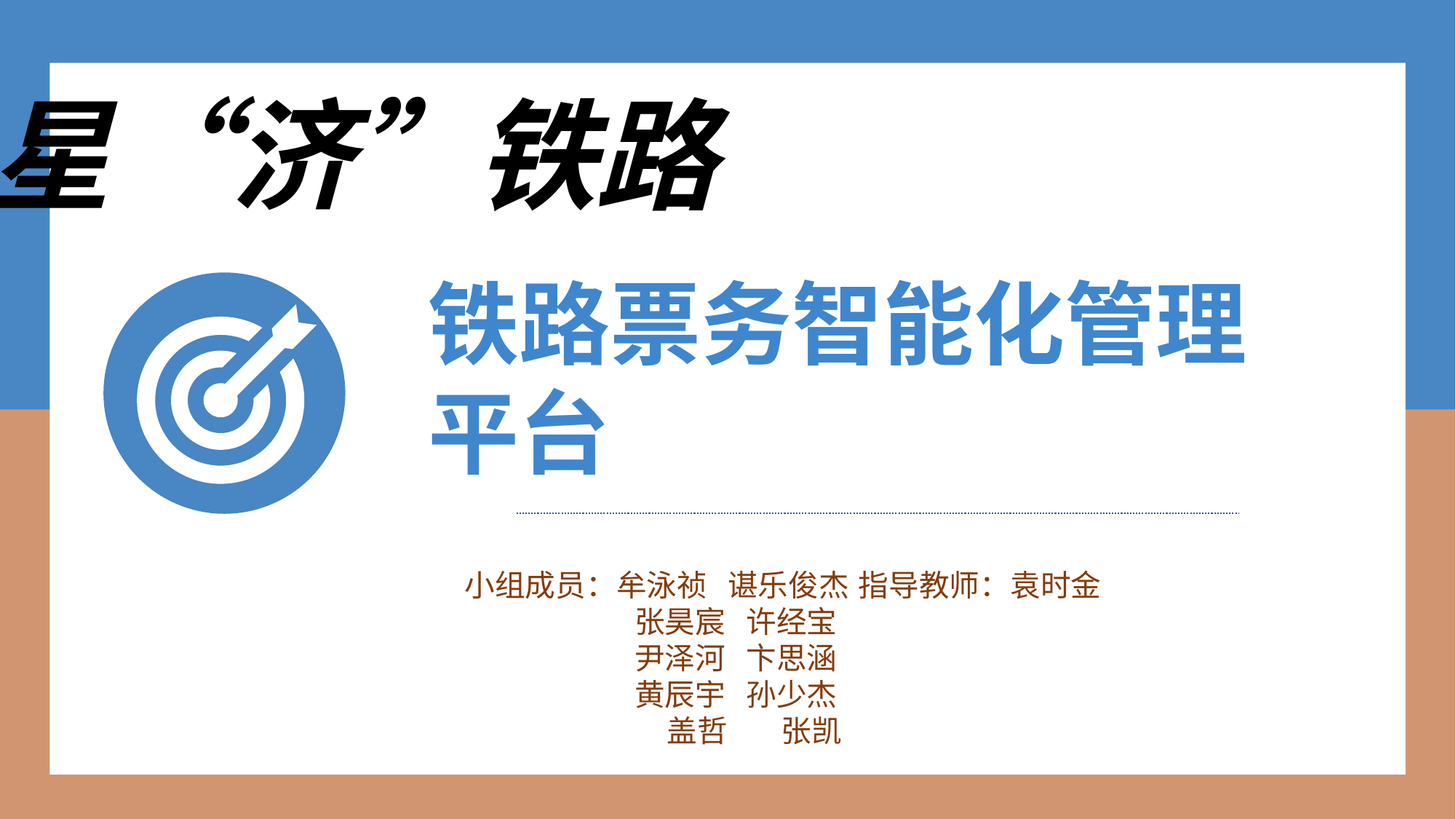

星“济”铁路
铁路票务智能化管理平台
小组成员：牟泳祯   谌乐俊杰
	        张昊宸   许经宝
	        尹泽河   卞思涵
        	        黄辰宇   孙少杰
                             盖哲        张凯

指导教师：袁时金